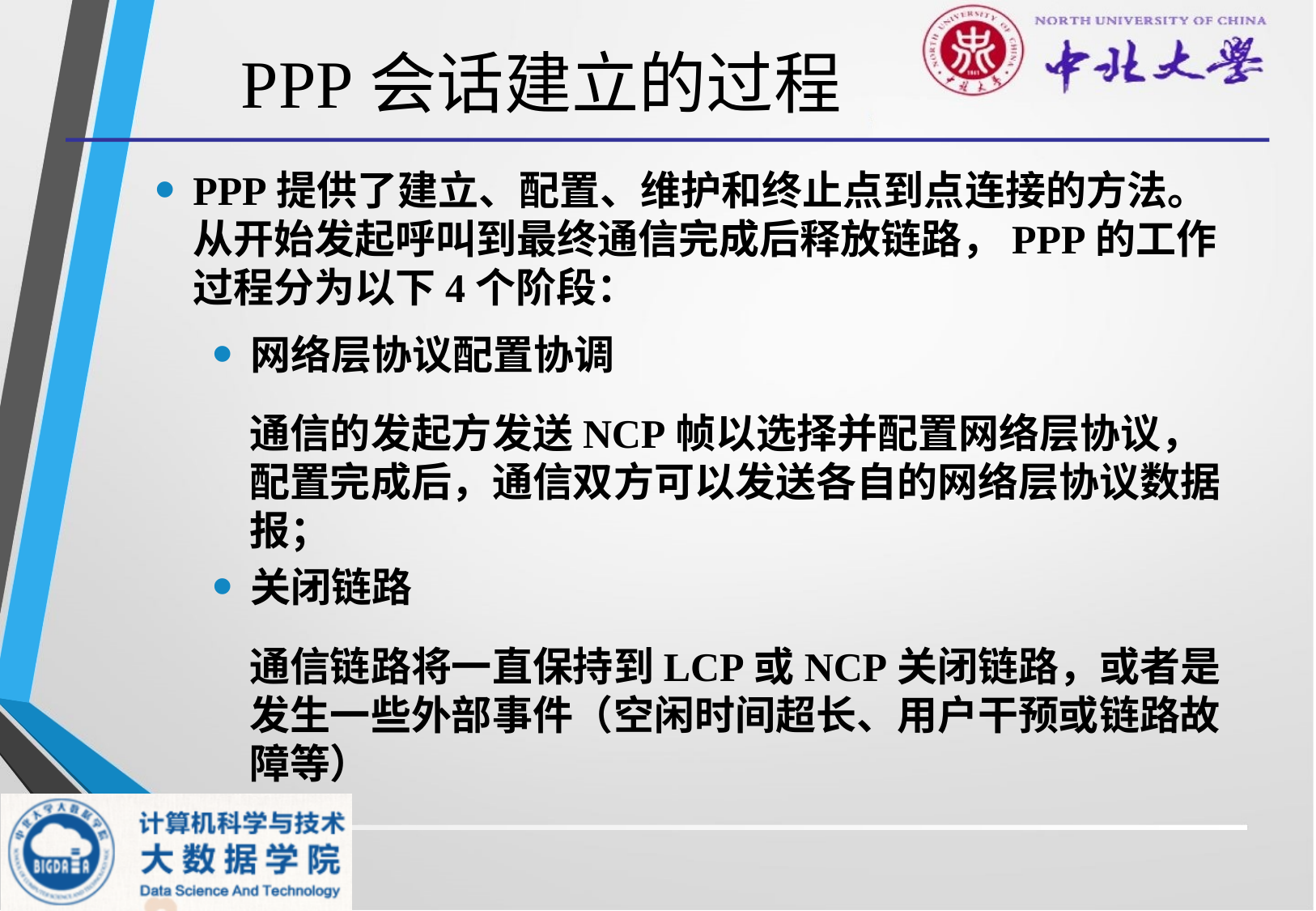

# PPP会话建立的过程
PPP提供了建立、配置、维护和终止点到点连接的方法。从开始发起呼叫到最终通信完成后释放链路，PPP的工作过程分为以下4个阶段：
网络层协议配置协调
	通信的发起方发送NCP帧以选择并配置网络层协议，配置完成后，通信双方可以发送各自的网络层协议数据报；
关闭链路
	通信链路将一直保持到LCP或NCP关闭链路，或者是发生一些外部事件（空闲时间超长、用户干预或链路故障等）
23